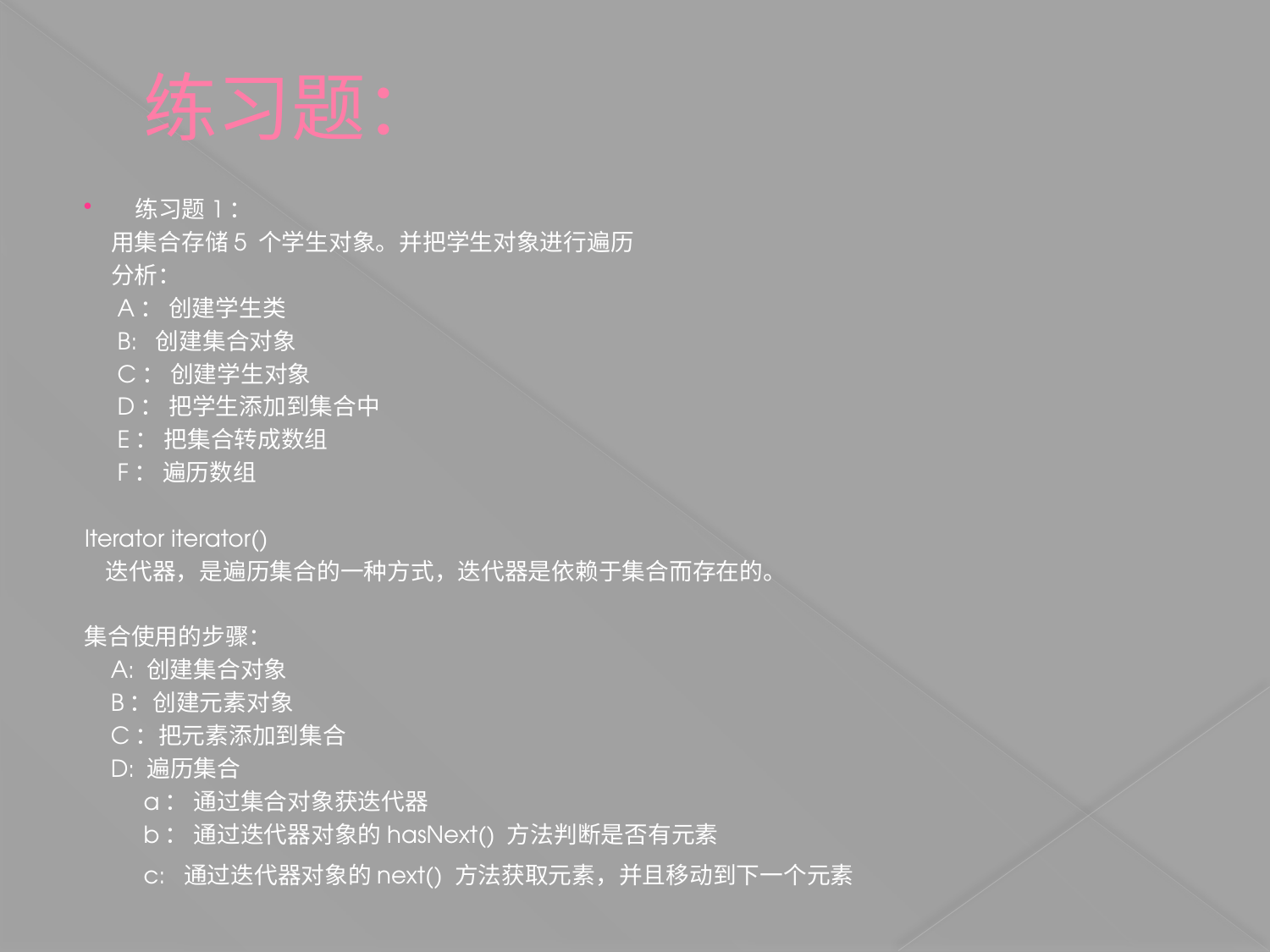

# 练习题：
练习题1：
    用集合存储5 个学生对象。并把学生对象进行遍历
    分析：
     A： 创建学生类
     B:  创建集合对象
     C： 创建学生对象
     D： 把学生添加到集合中
     E： 把集合转成数组
     F： 遍历数组

Iterator iterator()
   迭代器，是遍历集合的一种方式，迭代器是依赖于集合而存在的。

集合使用的步骤：
    A: 创建集合对象
    B：创建元素对象
    C：把元素添加到集合
    D: 遍历集合
         a： 通过集合对象获迭代器
         b： 通过迭代器对象的hasNext() 方法判断是否有元素
         c:  通过迭代器对象的next() 方法获取元素，并且移动到下一个元素